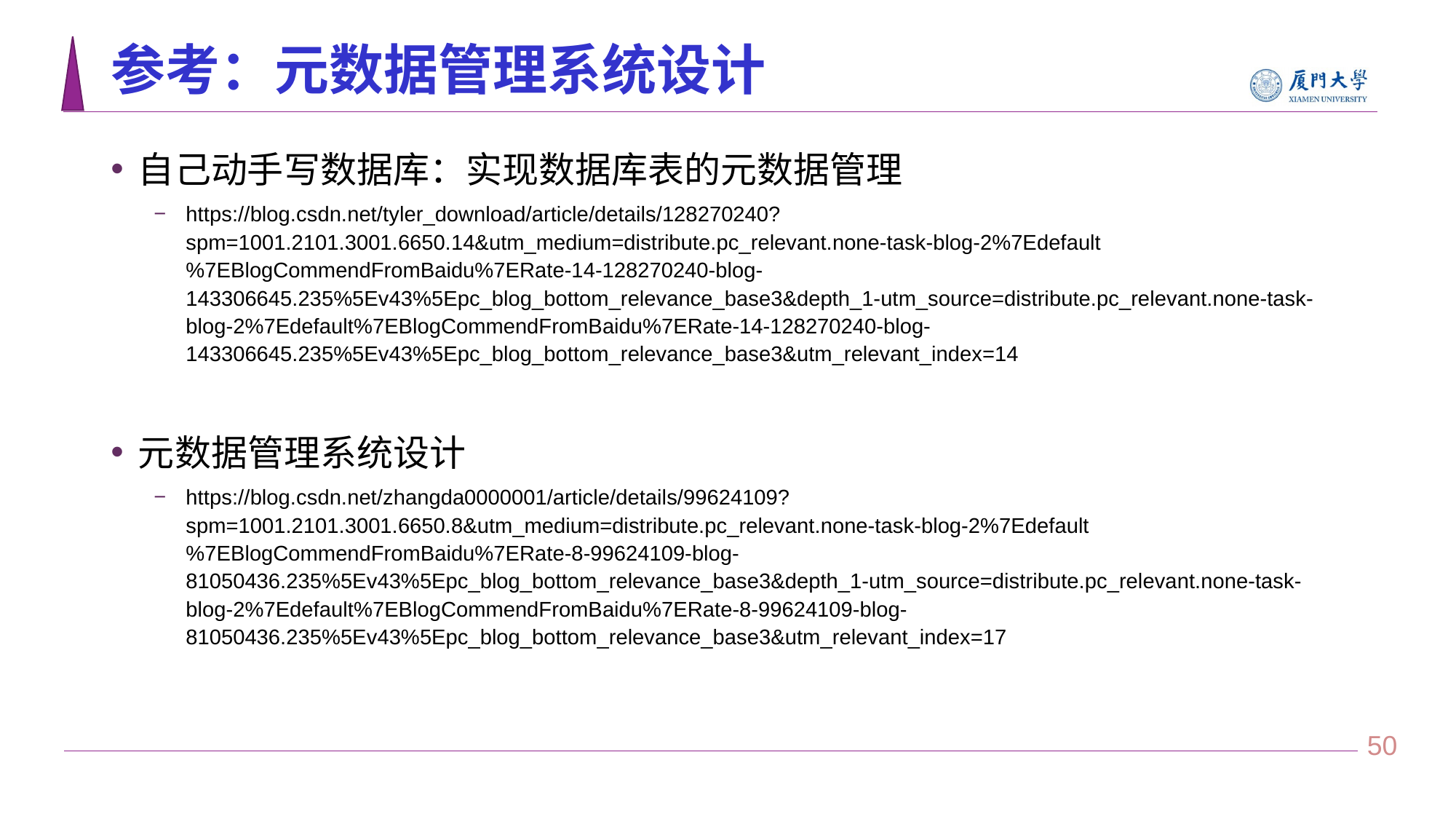

# 参考：元数据管理系统设计
自己动手写数据库：实现数据库表的元数据管理
https://blog.csdn.net/tyler_download/article/details/128270240?spm=1001.2101.3001.6650.14&utm_medium=distribute.pc_relevant.none-task-blog-2%7Edefault%7EBlogCommendFromBaidu%7ERate-14-128270240-blog-143306645.235%5Ev43%5Epc_blog_bottom_relevance_base3&depth_1-utm_source=distribute.pc_relevant.none-task-blog-2%7Edefault%7EBlogCommendFromBaidu%7ERate-14-128270240-blog-143306645.235%5Ev43%5Epc_blog_bottom_relevance_base3&utm_relevant_index=14

元数据管理系统设计
https://blog.csdn.net/zhangda0000001/article/details/99624109?spm=1001.2101.3001.6650.8&utm_medium=distribute.pc_relevant.none-task-blog-2%7Edefault%7EBlogCommendFromBaidu%7ERate-8-99624109-blog-81050436.235%5Ev43%5Epc_blog_bottom_relevance_base3&depth_1-utm_source=distribute.pc_relevant.none-task-blog-2%7Edefault%7EBlogCommendFromBaidu%7ERate-8-99624109-blog-81050436.235%5Ev43%5Epc_blog_bottom_relevance_base3&utm_relevant_index=17
50